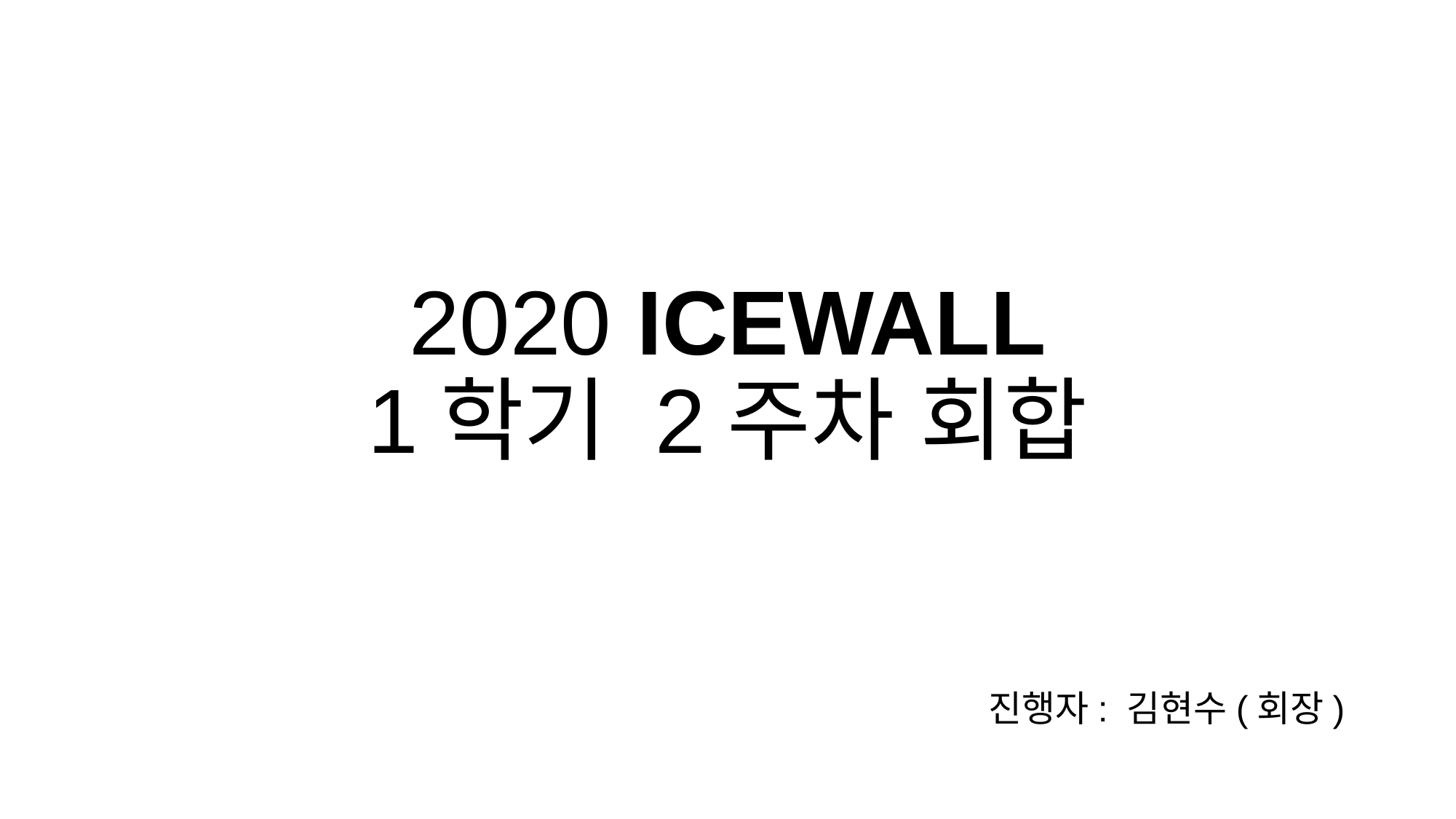

# 2020 ICEWALL 1학기 2주차 회합
진행자: 김현수(회장)